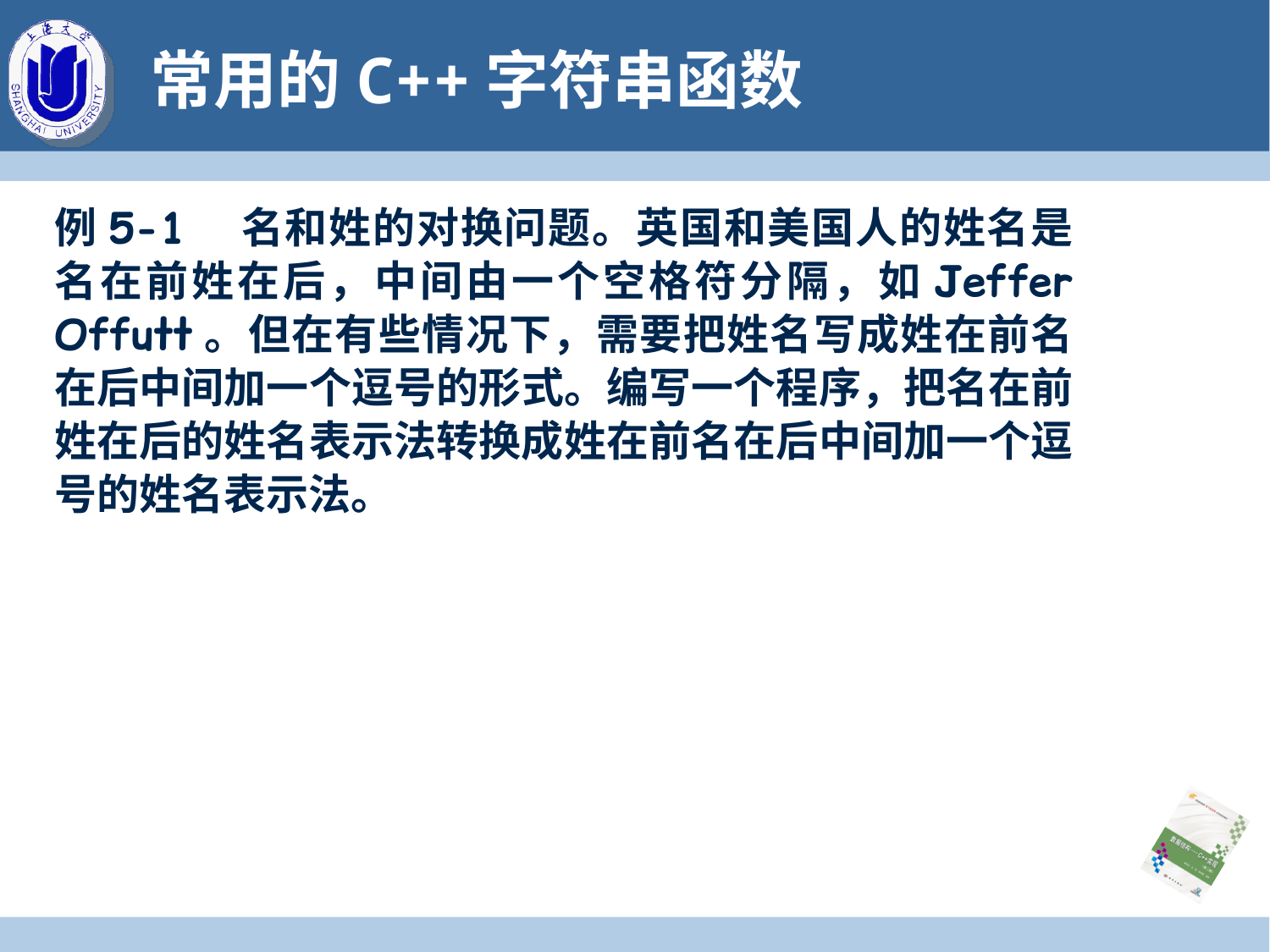

# 常用的C++字符串函数
例5-1　名和姓的对换问题。英国和美国人的姓名是名在前姓在后，中间由一个空格符分隔，如Jeffer Offutt。但在有些情况下，需要把姓名写成姓在前名在后中间加一个逗号的形式。编写一个程序，把名在前姓在后的姓名表示法转换成姓在前名在后中间加一个逗号的姓名表示法。